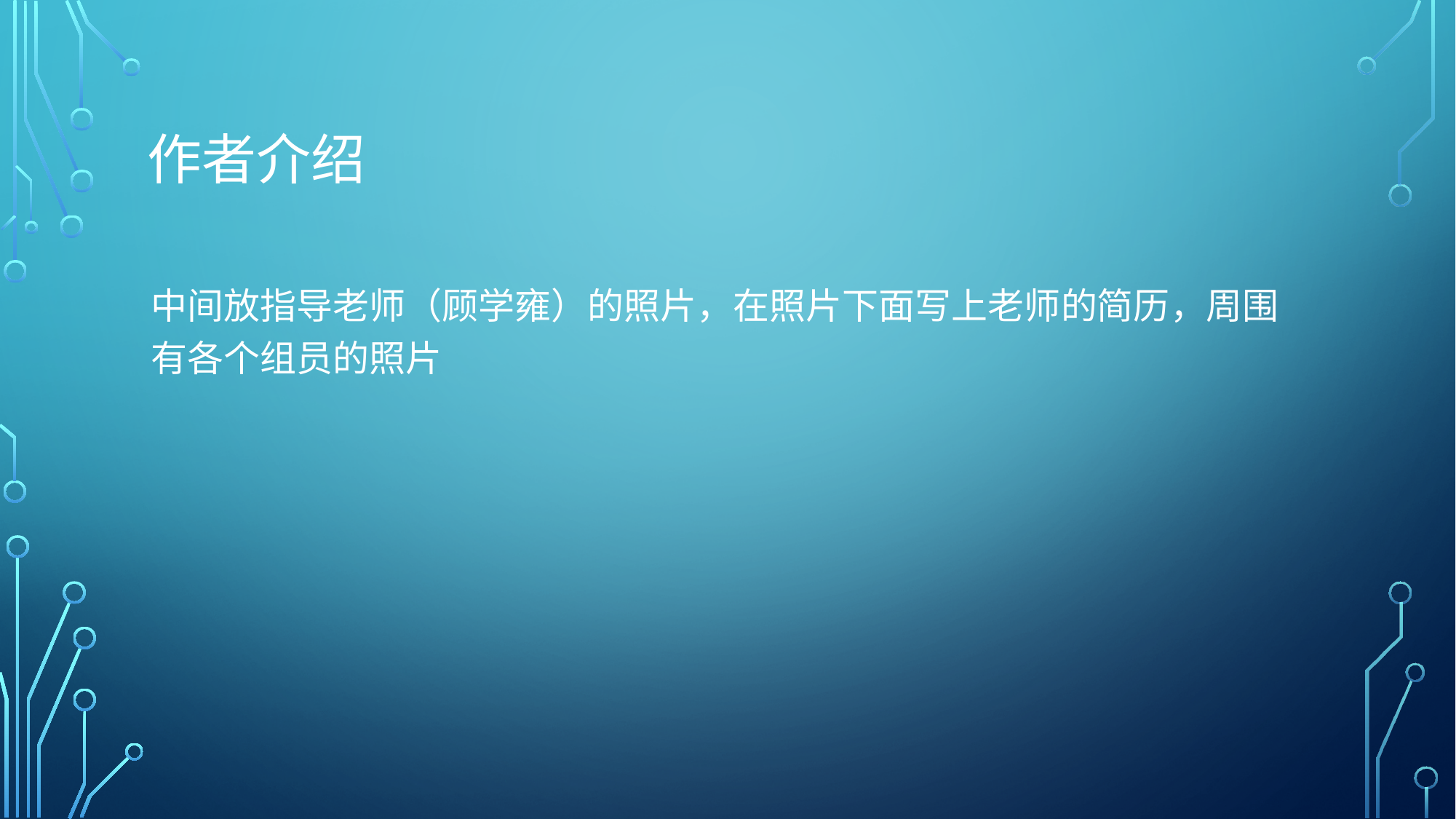

# 作者介绍
中间放指导老师（顾学雍）的照片，在照片下面写上老师的简历，周围有各个组员的照片